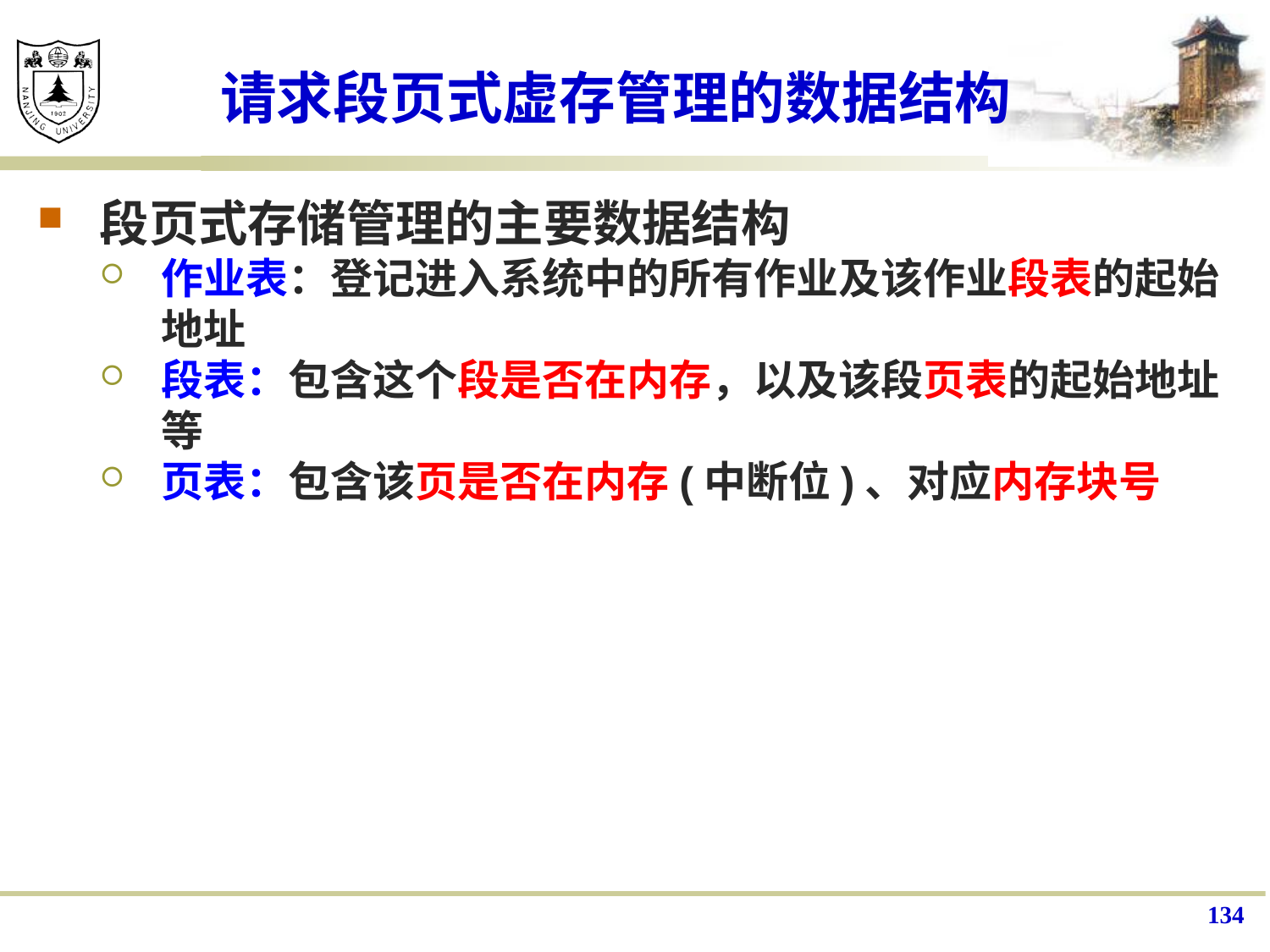

# 请求段页式虚存管理的数据结构
段页式存储管理的主要数据结构
作业表：登记进入系统中的所有作业及该作业段表的起始地址
段表：包含这个段是否在内存，以及该段页表的起始地址等
页表：包含该页是否在内存(中断位)、对应内存块号

134